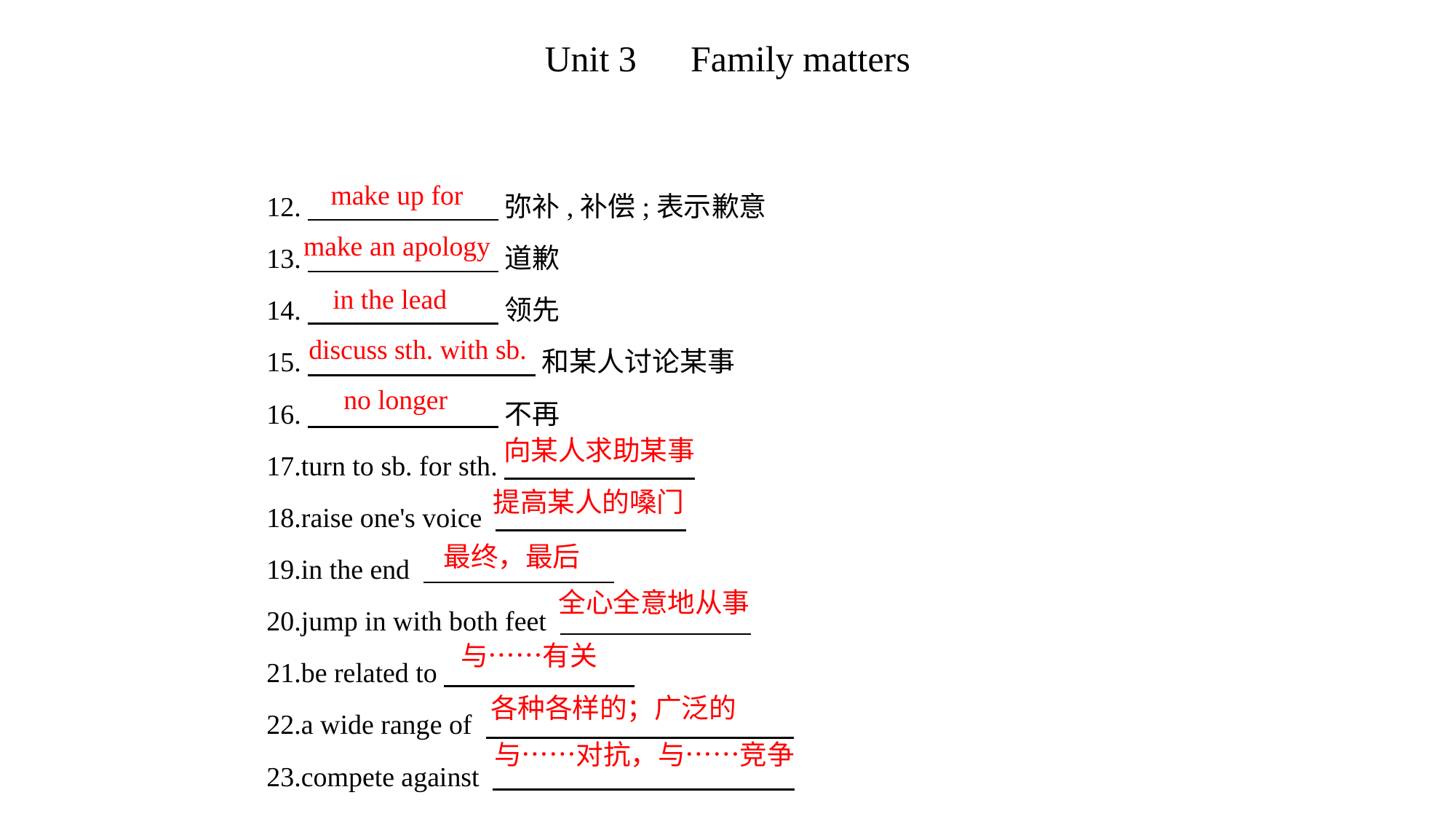

make up for
12.　　　　　　     弥补,补偿;表示歉意
13.　　　　　　     道歉
14.　　　　　　     领先
15.　      　　　　　     和某人讨论某事
16.　　　　　　     不再
17.turn to sb. for sth.
18.raise one's voice
19.in the end
20.jump in with both feet
21.be related to
22.a wide range of
23.compete against
make an apology
in the lead
discuss sth. with sb.
no longer
向某人求助某事
提高某人的嗓门
最终，最后
全心全意地从事
与……有关
各种各样的；广泛的
与……对抗，与……竞争